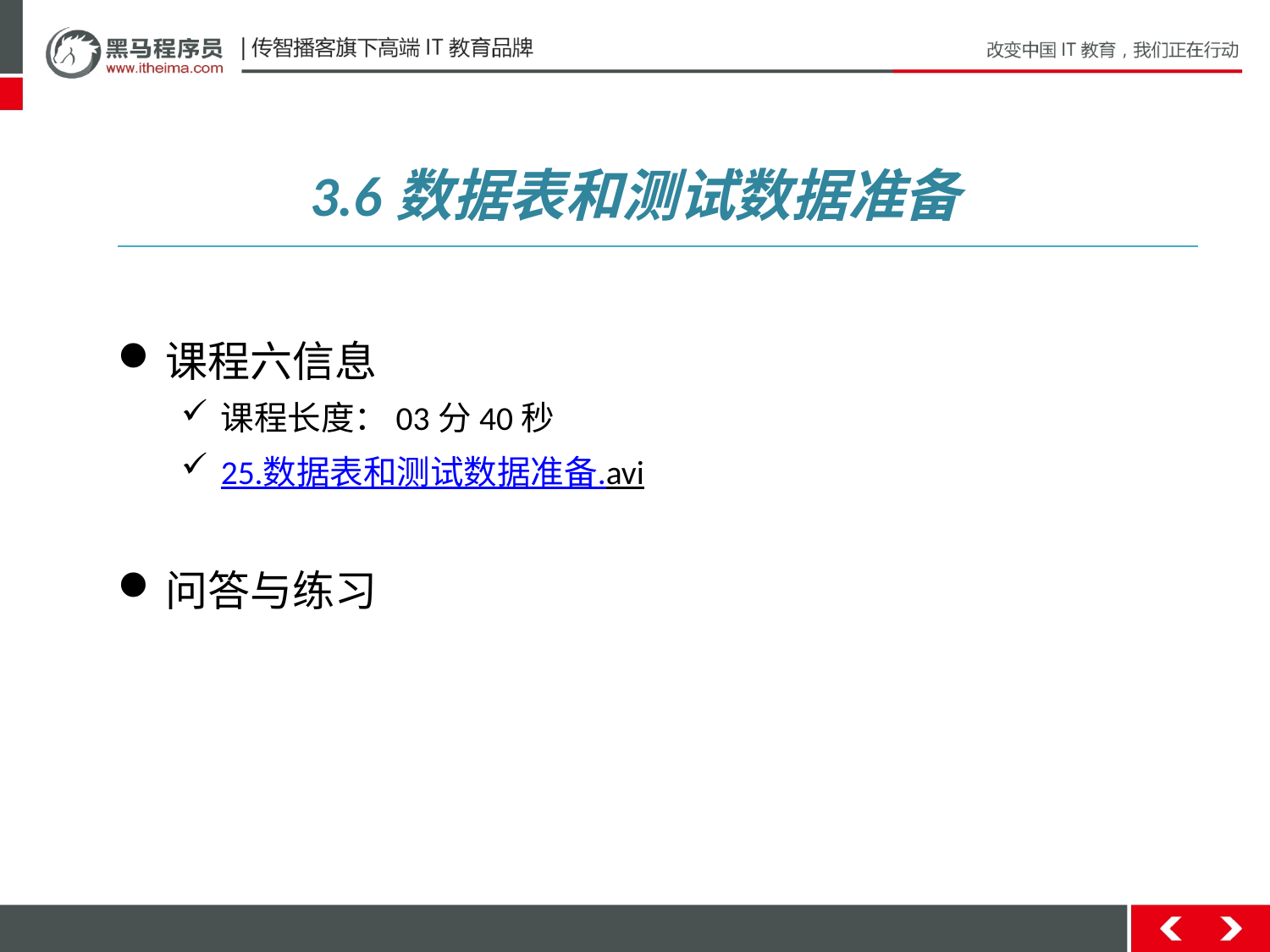

3.6数据表和测试数据准备

课程六信息
课程长度：03分40秒
25.数据表和测试数据准备.avi

问答与练习